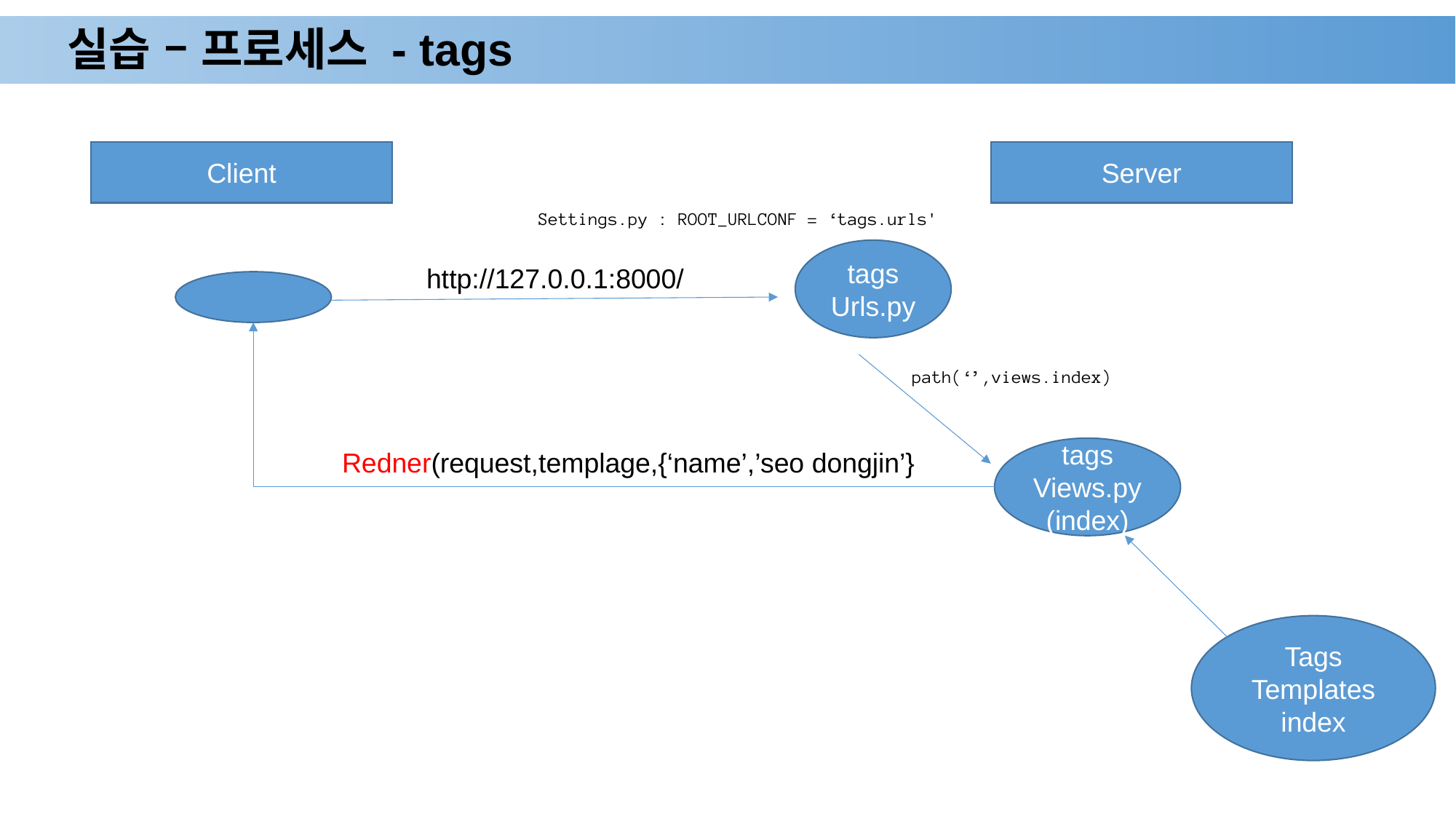

# 실습 – 프로세스 - tags
Client
Server
Settings.py : ROOT_URLCONF = ‘tags.urls'
tags
Urls.py
http://127.0.0.1:8000/

path(‘’,views.index)
tags
Views.py(index)
Redner(request,templage,{‘name’,’seo dongjin’}
Tags
Templates
index